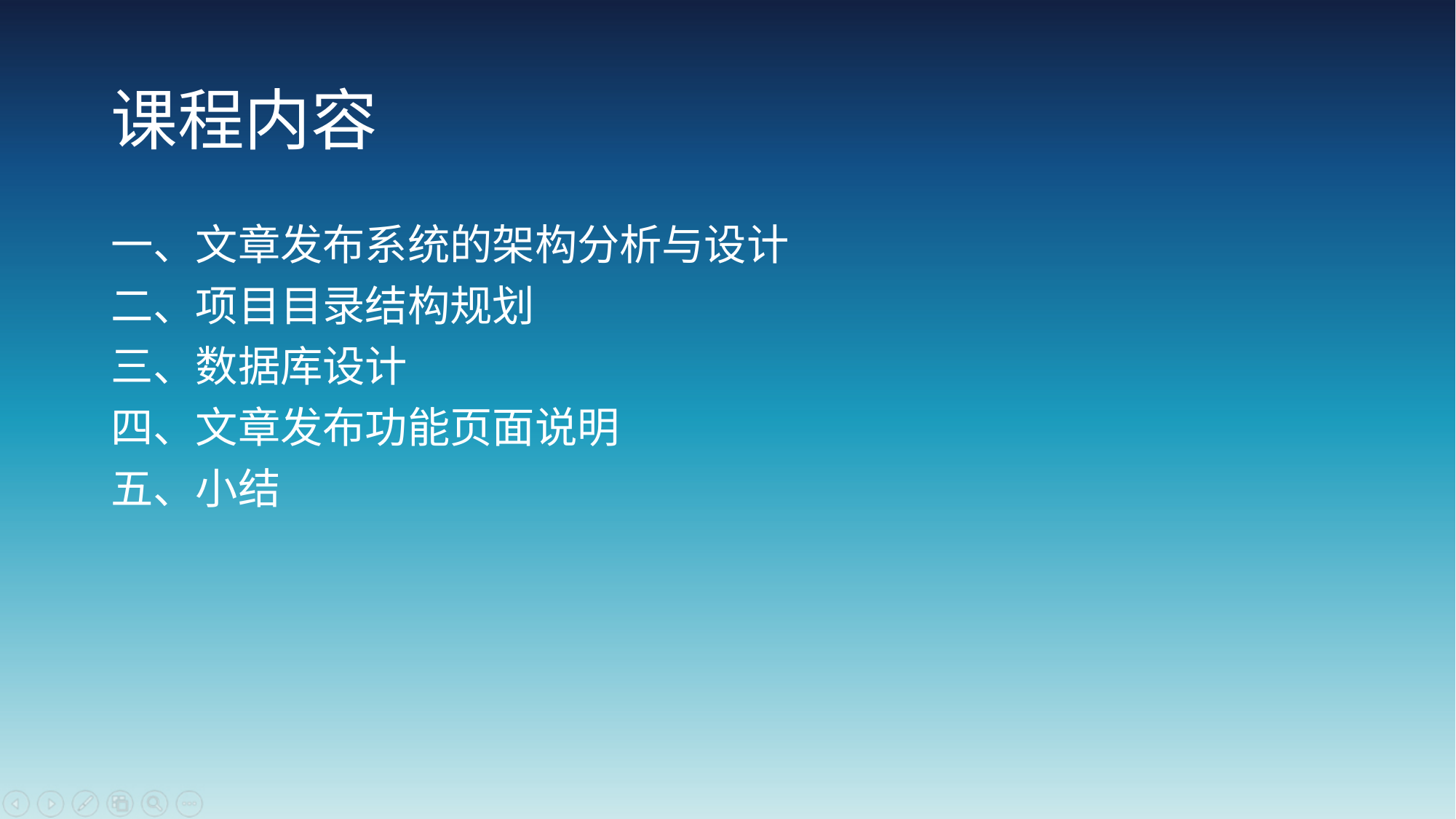

# 课程内容
一、文章发布系统的架构分析与设计
二、项目目录结构规划
三、数据库设计
四、文章发布功能页面说明
五、小结